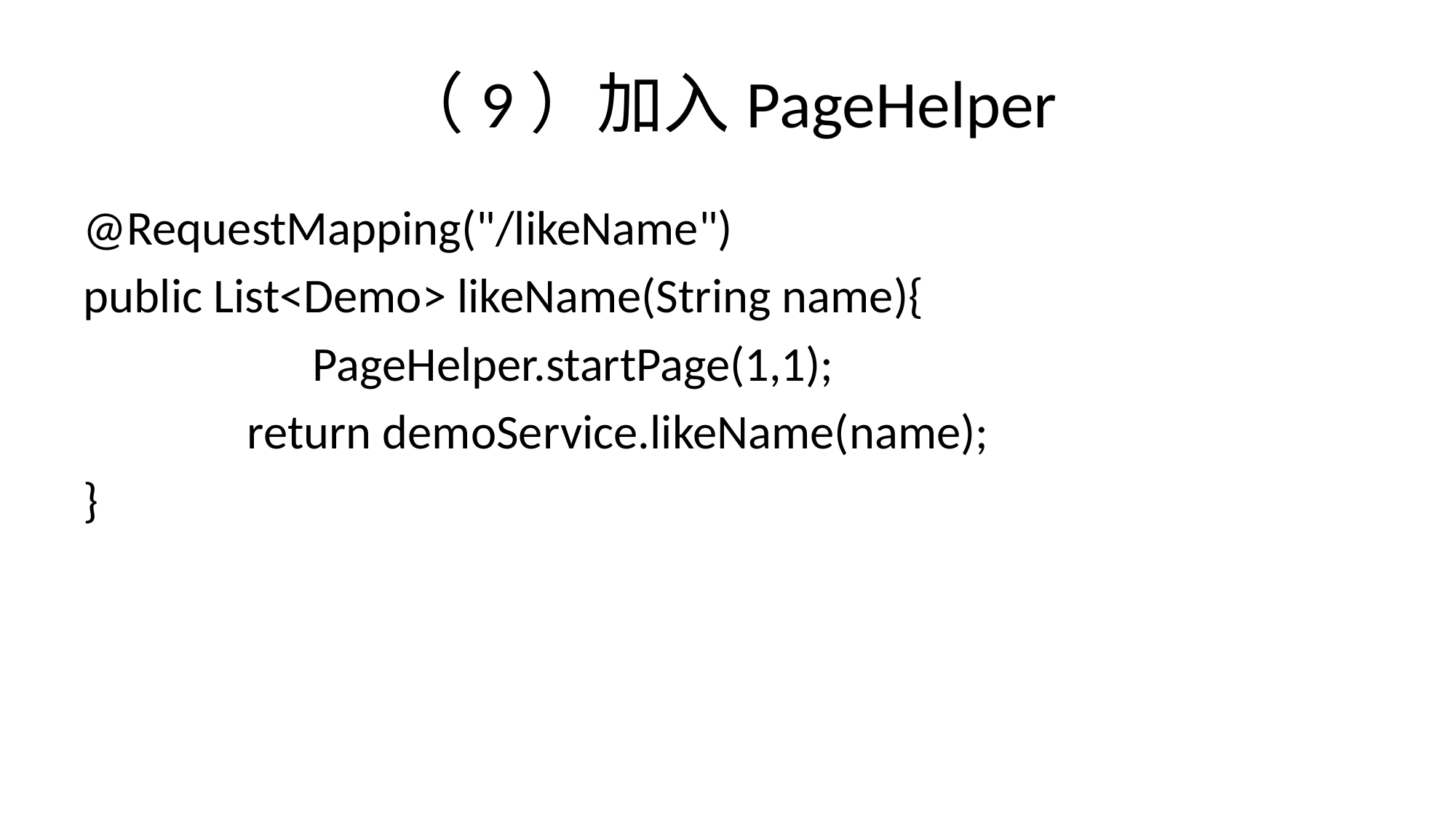

# （9）加入PageHelper
@RequestMapping("/likeName")
public List<Demo> likeName(String name){
		 PageHelper.startPage(1,1);
	     return demoService.likeName(name);
}